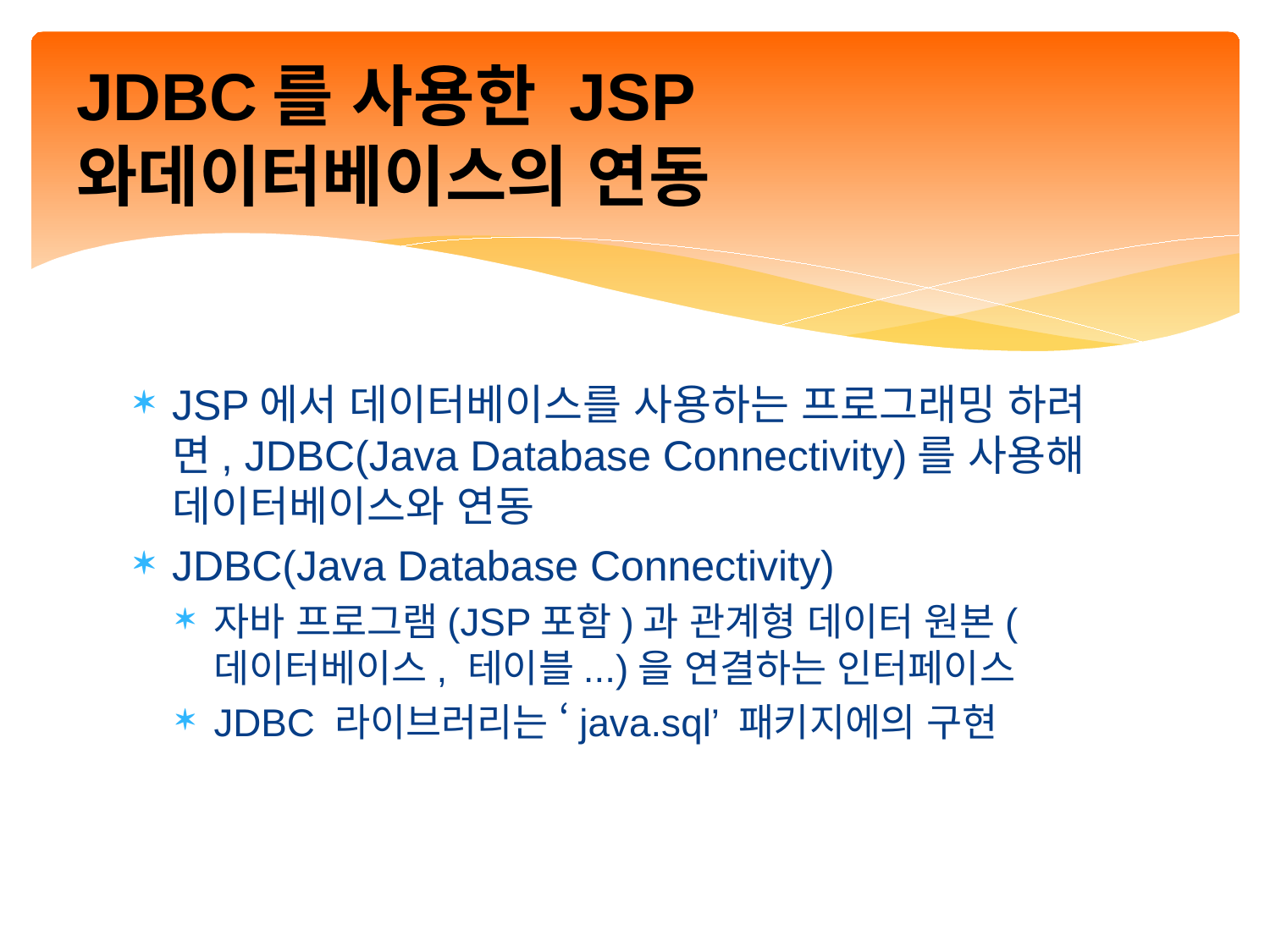

# JDBC를 사용한 JSP와데이터베이스의 연동
JSP에서 데이터베이스를 사용하는 프로그래밍 하려면, JDBC(Java Database Connectivity)를 사용해 데이터베이스와 연동
JDBC(Java Database Connectivity)
자바 프로그램(JSP포함)과 관계형 데이터 원본(데이터베이스, 테이블...)을 연결하는 인터페이스
JDBC 라이브러리는 ‘java.sql’ 패키지에의 구현